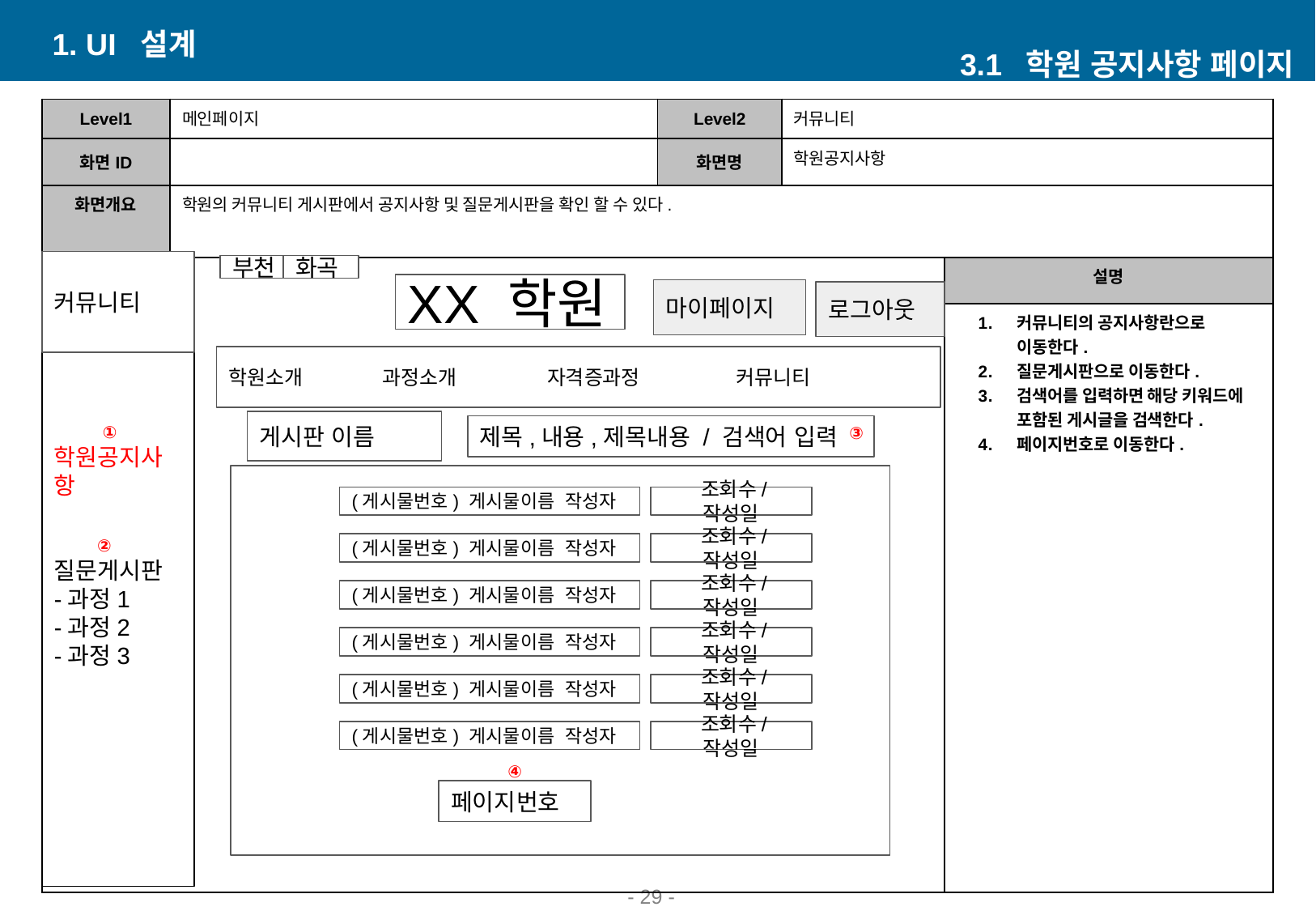

1. UI  설계
3.1  학원 공지사항 페이지
| Level1 | 메인페이지 | Level2 | 커뮤니티 |  |
| --- | --- | --- | --- | --- |
| 화면ID |  | 화면명 | 학원공지사항 |  |
| 화면개요 | 학원의 커뮤니티 게시판에서 공지사항 및 질문게시판을 확인 할 수 있다. |  |  |  |
|  |  |  |  | 설명 |
|  |  |  |  | 커뮤니티의 공지사항란으로 이동한다. 질문게시판으로 이동한다. 검색어를 입력하면 해당 키워드에 포함된 게시글을 검색한다. 페이지번호로 이동한다. |
커뮤니티
학원공지사항

질문게시판
-과정1
-과정2
-과정3

부천
화곡
XX 학원
마이페이지
로그아웃

학원소개              과정소개                자격증과정                 커뮤니티
학원소개      과정소개        온라인상담         커뮤니티
게시판 이름
①
제목,내용,제목내용 / 검색어 입력
③
②

③
(게시물번호) 게시물이름  작성자
 조회수/작성일
②
(게시물번호) 게시물이름  작성자
 조회수/작성일
(게시물번호) 게시물이름  작성자
 조회수/작성일
(게시물번호) 게시물이름  작성자
 조회수/작성일
(게시물번호) 게시물이름  작성자
 조회수/작성일
(게시물번호) 게시물이름  작성자
 조회수/작성일
④
페이지번호
- 29 -